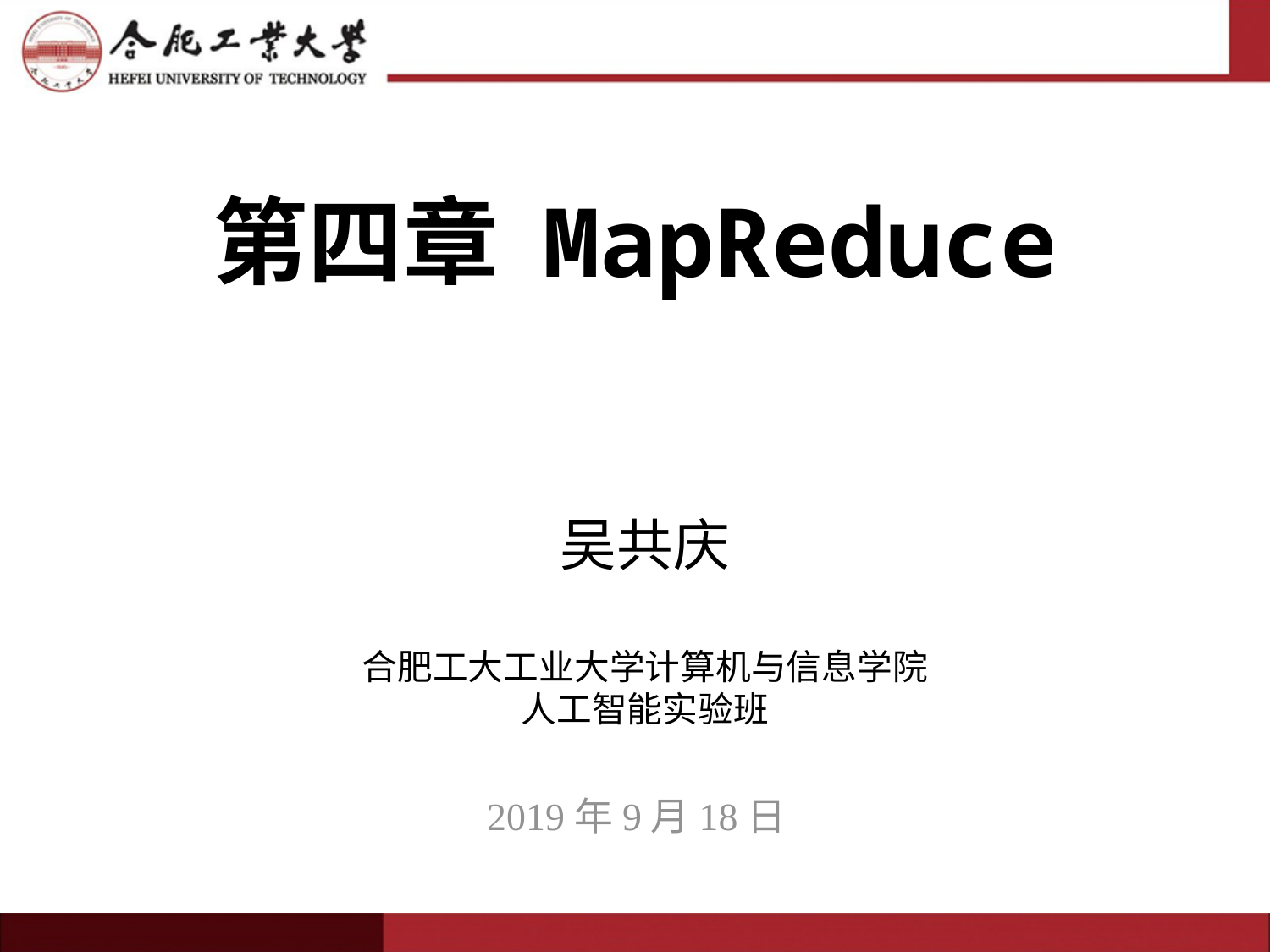

# 第四章 MapReduce
吴共庆

合肥工大工业大学计算机与信息学院
人工智能实验班

2019年9月18日